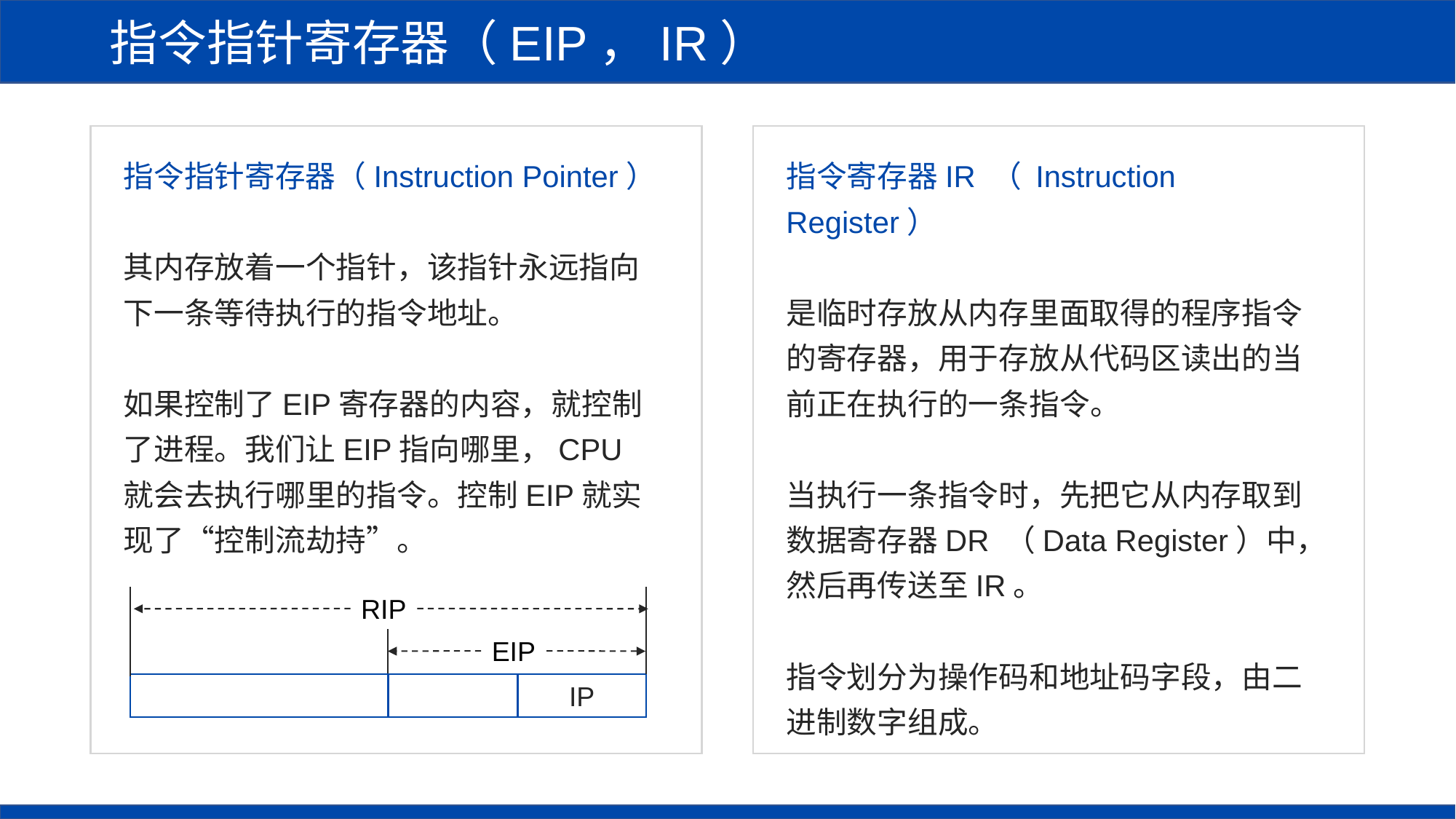

指令指针寄存器（EIP，IR）

指令指针寄存器（Instruction Pointer）

其内存放着一个指针，该指针永远指向下一条等待执行的指令地址。

如果控制了EIP寄存器的内容，就控制了进程。我们让EIP指向哪里，CPU就会去执行哪里的指令。控制EIP就实现了“控制流劫持”。
指令寄存器IR （ Instruction Register）

是临时存放从内存里面取得的程序指令的寄存器，用于存放从代码区读出的当前正在执行的一条指令。

当执行一条指令时，先把它从内存取到数据寄存器DR （Data Register）中，然后再传送至IR。

指令划分为操作码和地址码字段，由二进制数字组成。
RIP
EIP

IP